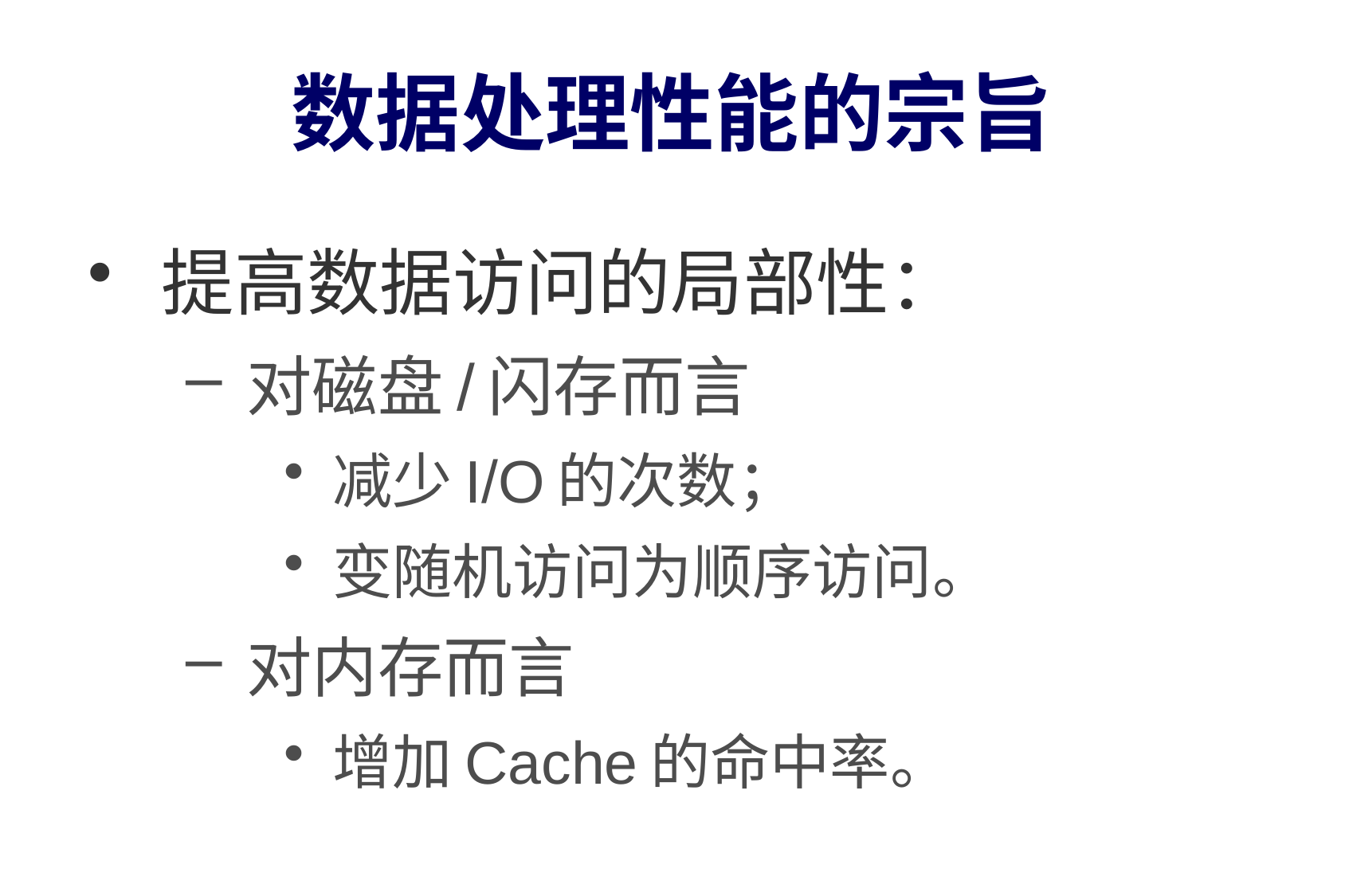

# 数据处理性能的宗旨
提高数据访问的局部性：
对磁盘/闪存而言
减少I/O的次数；
变随机访问为顺序访问。
对内存而言
增加Cache的命中率。